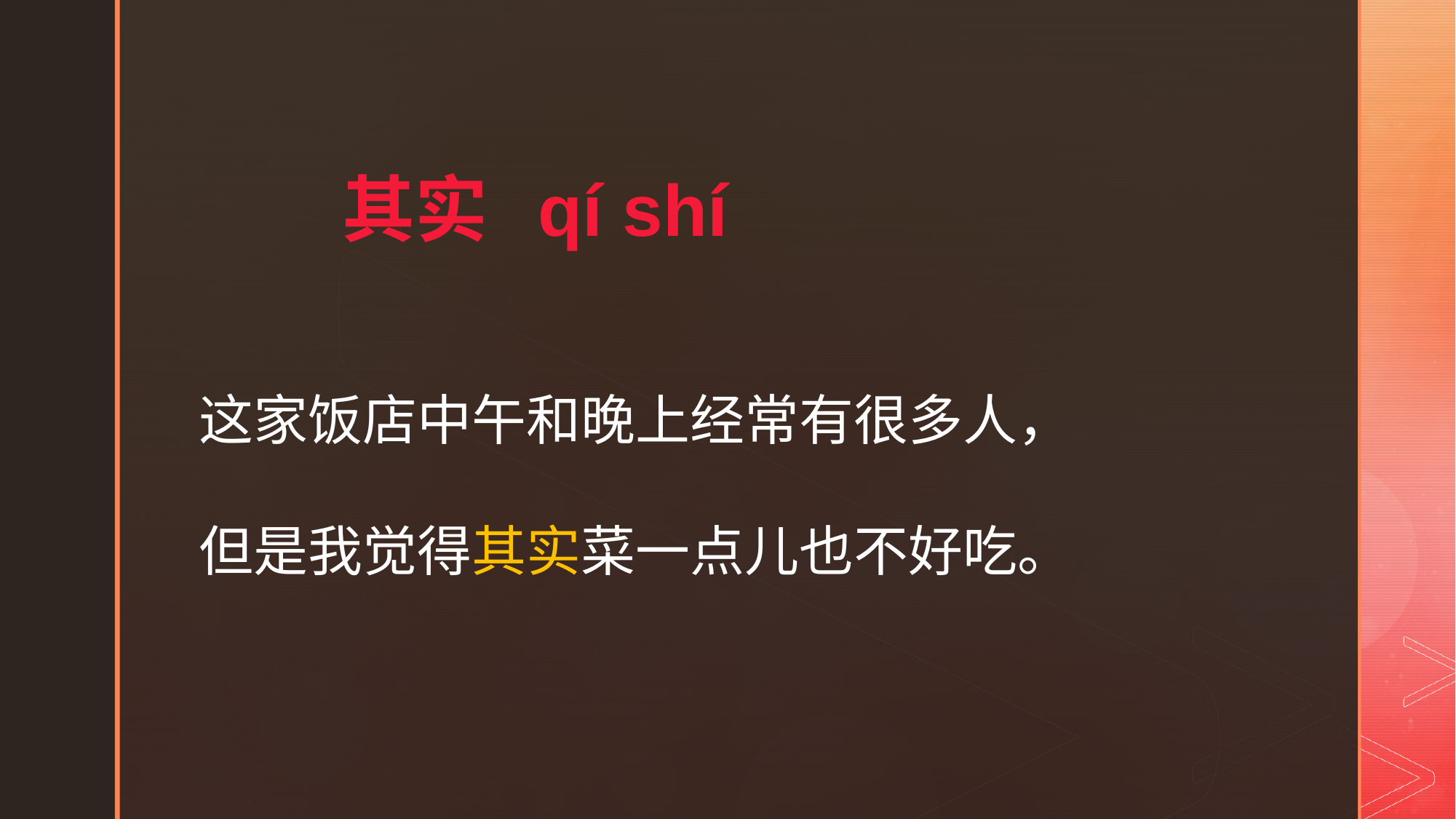

其实  qí shí
这家饭店中午和晚上经常有很多人，

但是我觉得其实菜一点儿也不好吃。